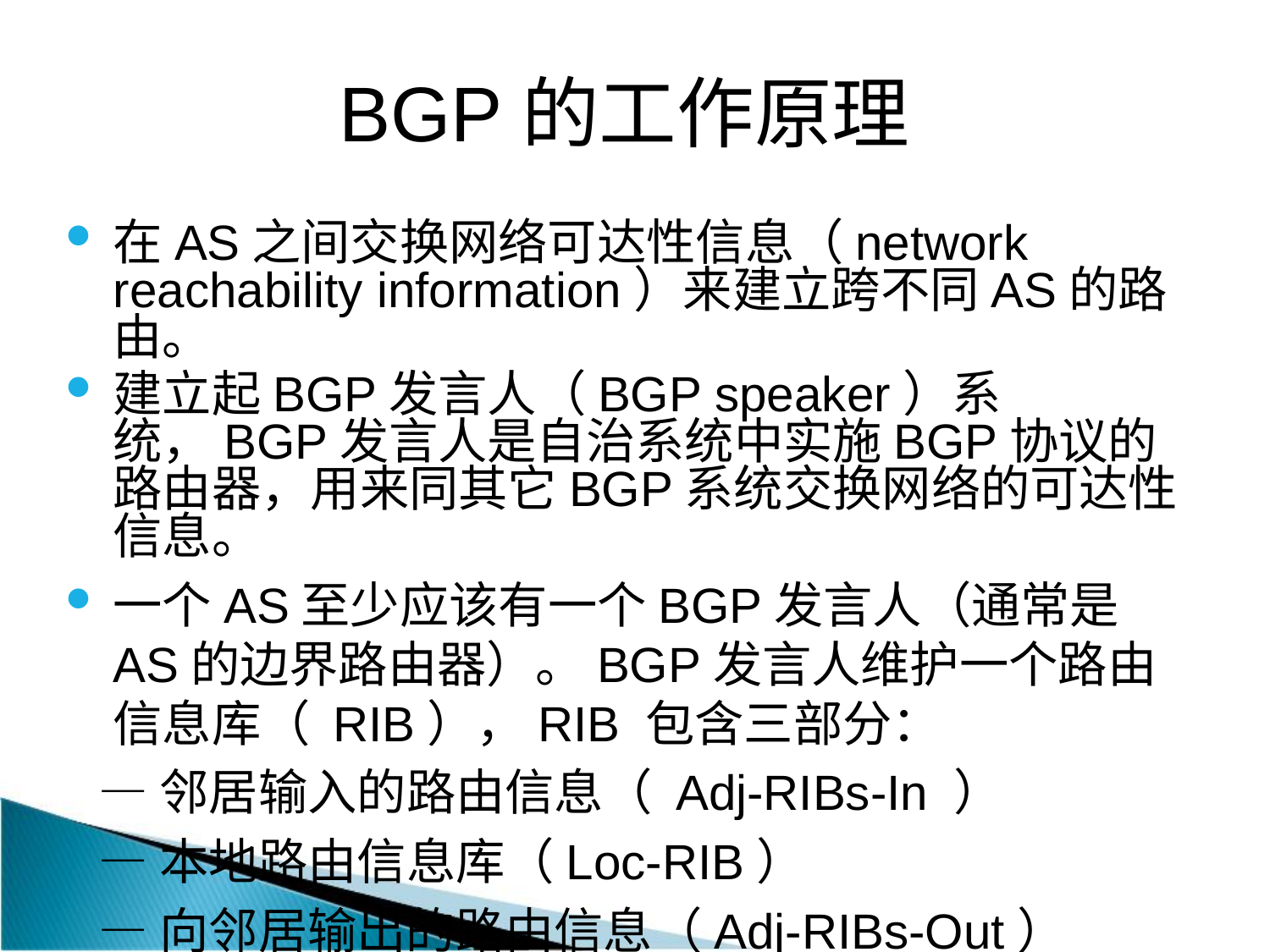

# BGP的工作原理
在AS之间交换网络可达性信息（network  reachability information）来建立跨不同AS的路由。
建立起BGP发言人（BGP speaker）系统，BGP发言人是自治系统中实施BGP协议的路由器，用来同其它BGP系统交换网络的可达性信息。
一个AS至少应该有一个BGP发言人（通常是AS的边界路由器）。BGP发言人维护一个路由信息库（ RIB），RIB 包含三部分：
   —邻居输入的路由信息（ Adj-RIBs-In ）
   —本地路由信息库（Loc-RIB）
   —向邻居输出的路由信息（Adj-RIBs-Out）